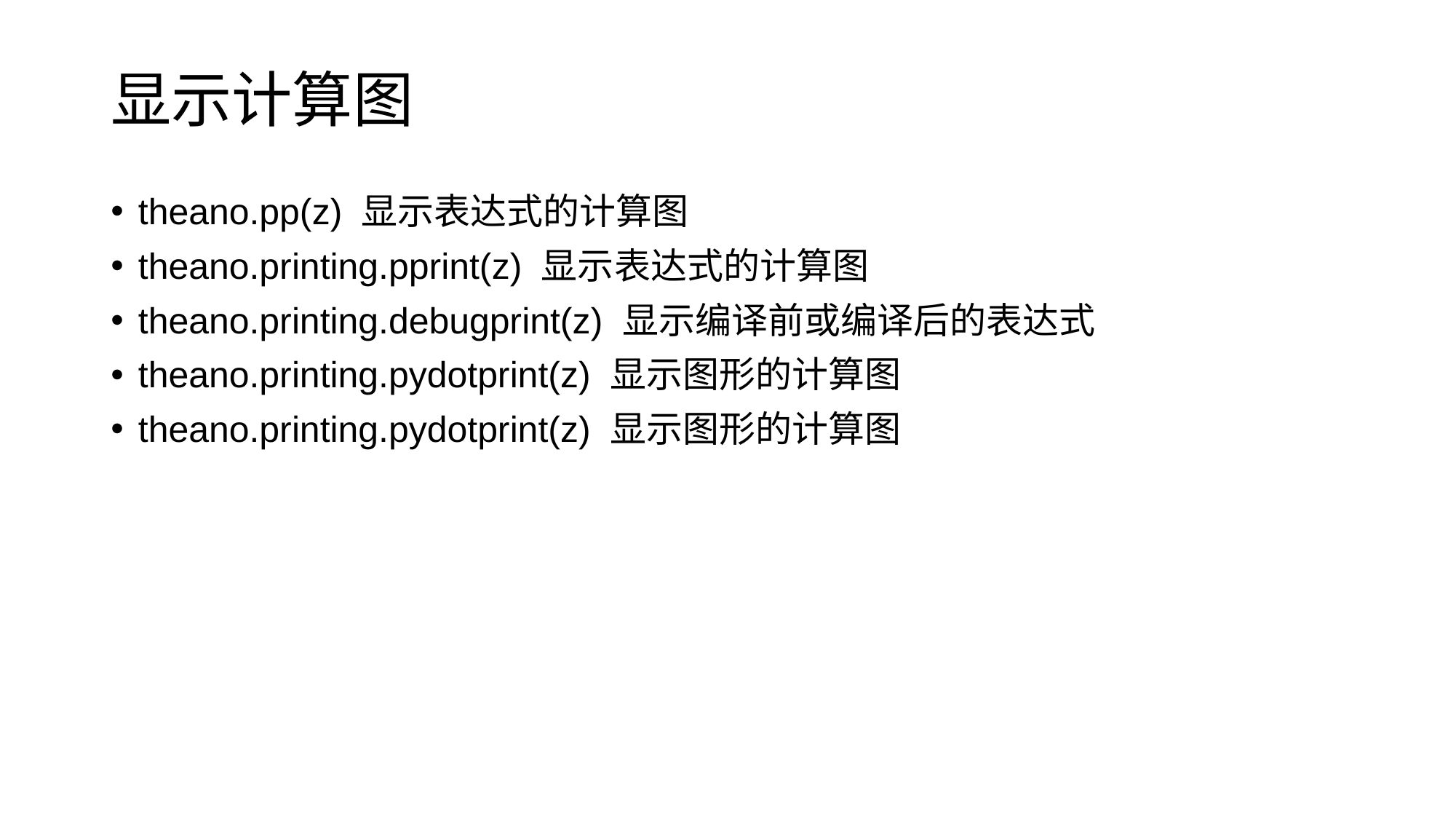

# 显示计算图
theano.pp(z) 显示表达式的计算图
theano.printing.pprint(z) 显示表达式的计算图
theano.printing.debugprint(z) 显示编译前或编译后的表达式
theano.printing.pydotprint(z) 显示图形的计算图
theano.printing.pydotprint(z) 显示图形的计算图